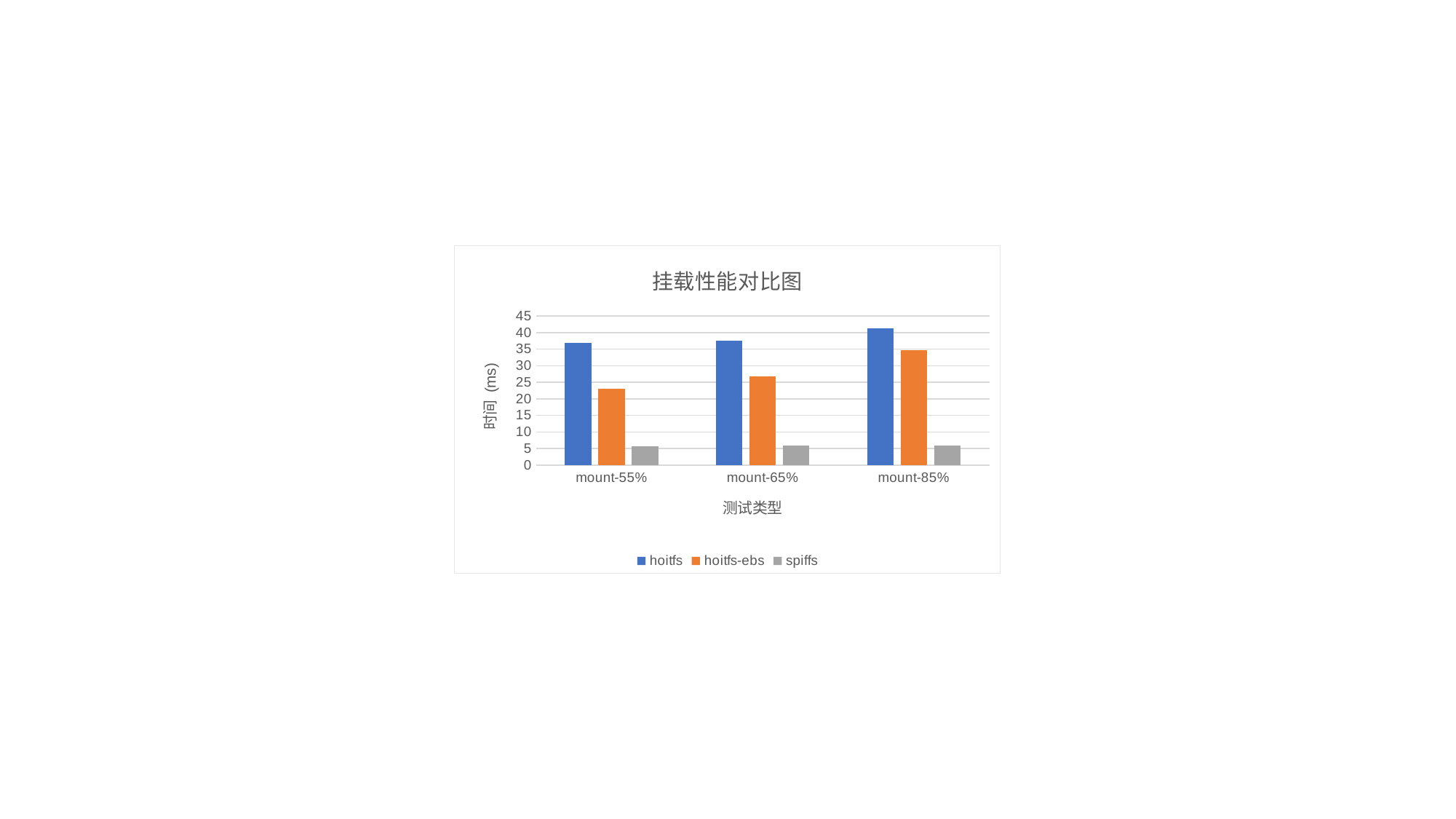

### Chart: 挂载性能对比图

| Category | hoitfs | hoitfs-ebs | spiffs |
|---|---|---|---|
| mount-55% | 36.9208 | 22.988200000000003 | 5.778399999999997 |
| mount-65% | 37.587100000000014 | 26.727599999999985 | 5.828899999999999 |
| mount-85% | 41.3722 | 34.75639999999999 | 5.828899999999999 |